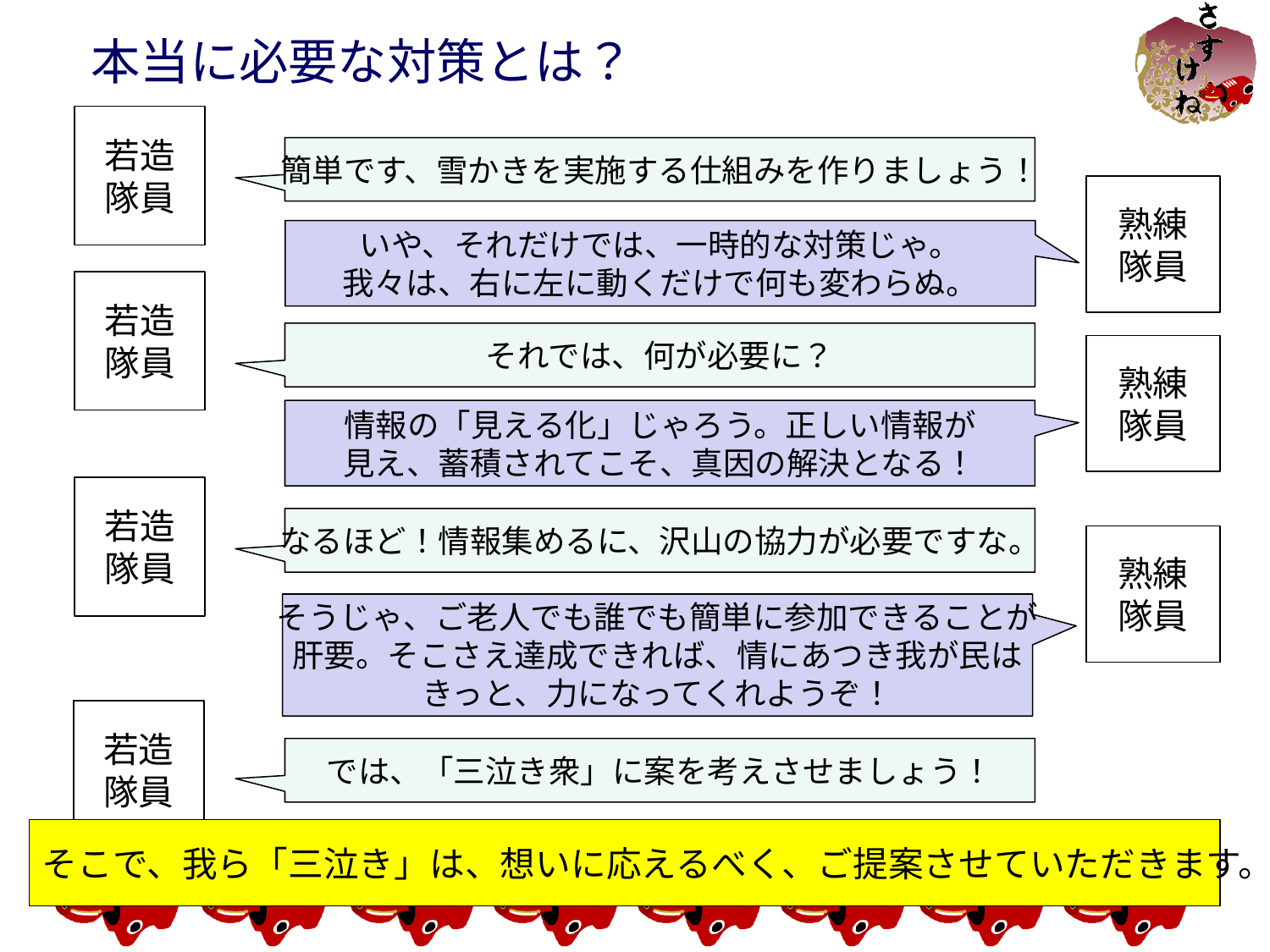

# 本当に必要な対策とは？
若造
隊員
簡単です、雪かきを実施する仕組みを作りましょう！
熟練
隊員
いや、それだけでは、一時的な対策じゃ。
我々は、右に左に動くだけで何も変わらぬ。
若造
隊員
それでは、何が必要に？
熟練
隊員
情報の「見える化」じゃろう。正しい情報が
見え、蓄積されてこそ、真因の解決となる！
若造
隊員
なるほど！情報集めるに、沢山の協力が必要ですな。
熟練
隊員
そうじゃ、ご老人でも誰でも簡単に参加できることが
肝要。そこさえ達成できれば、情にあつき我が民は
きっと、力になってくれようぞ！
若造
隊員
では、「三泣き衆」に案を考えさせましょう！
そこで、我ら「三泣き」は、想いに応えるべく、ご提案させていただきます。